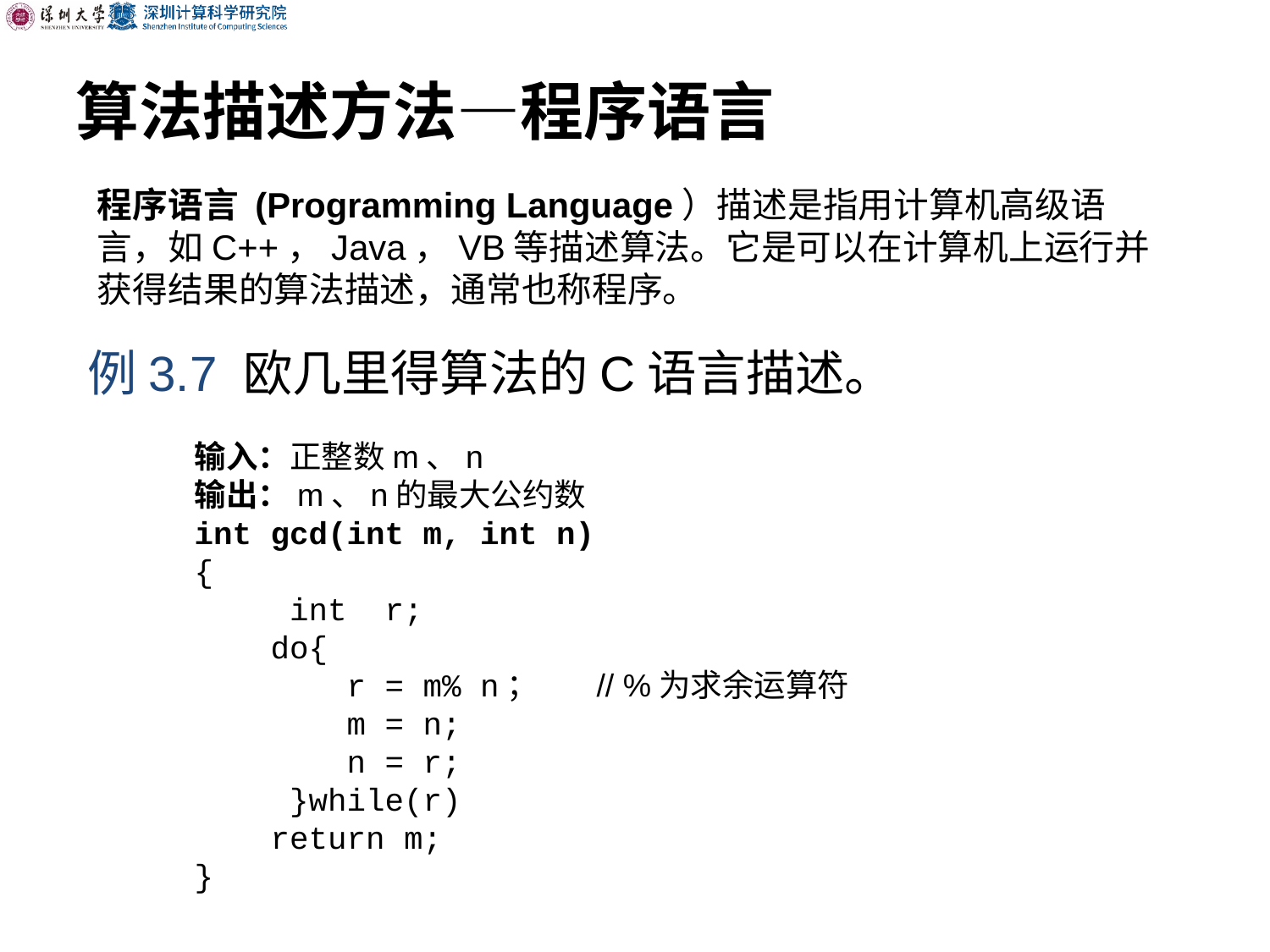

算法描述方法—程序语言
程序语言 (Programming Language）描述是指用计算机高级语言，如C++，Java，VB等描述算法。它是可以在计算机上运行并获得结果的算法描述，通常也称程序。
例3.7 欧几里得算法的C语言描述。
输入：正整数m、n
输出：m、n的最大公约数
int gcd(int m, int n)
{
     int  r;
    do{
        r = m% n；       // %为求余运算符
        m = n;
        n = r;
     }while(r)
    return m;
}